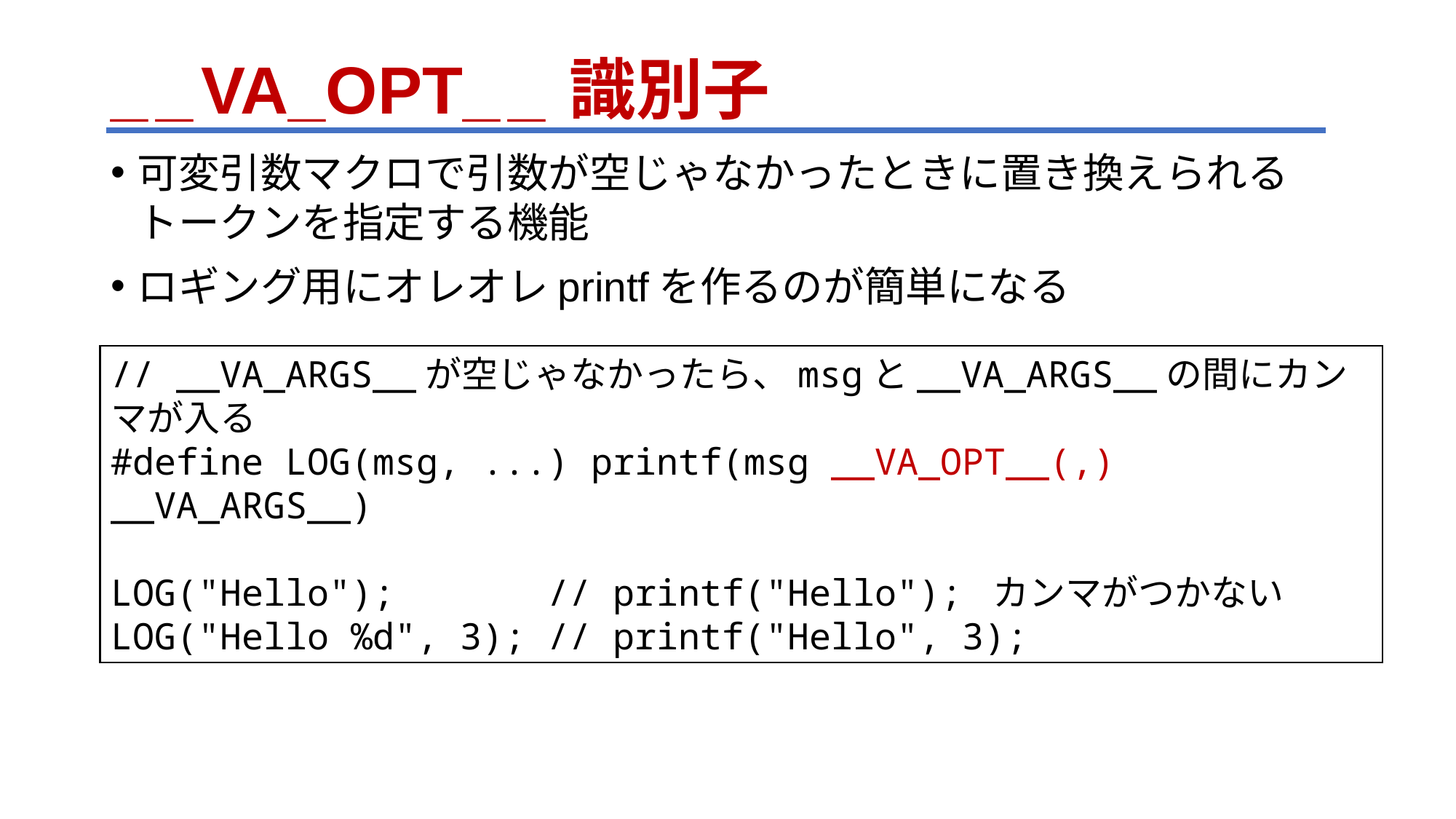

# __VA_OPT__識別子
可変引数マクロで引数が空じゃなかったときに置き換えられるトークンを指定する機能
ロギング用にオレオレprintfを作るのが簡単になる
// __VA_ARGS__が空じゃなかったら、msgと__VA_ARGS__の間にカンマが入る
#define LOG(msg, ...) printf(msg __VA_OPT__(,) __VA_ARGS__)

LOG("Hello");       // printf("Hello"); カンマがつかない
LOG("Hello %d", 3); // printf("Hello", 3);